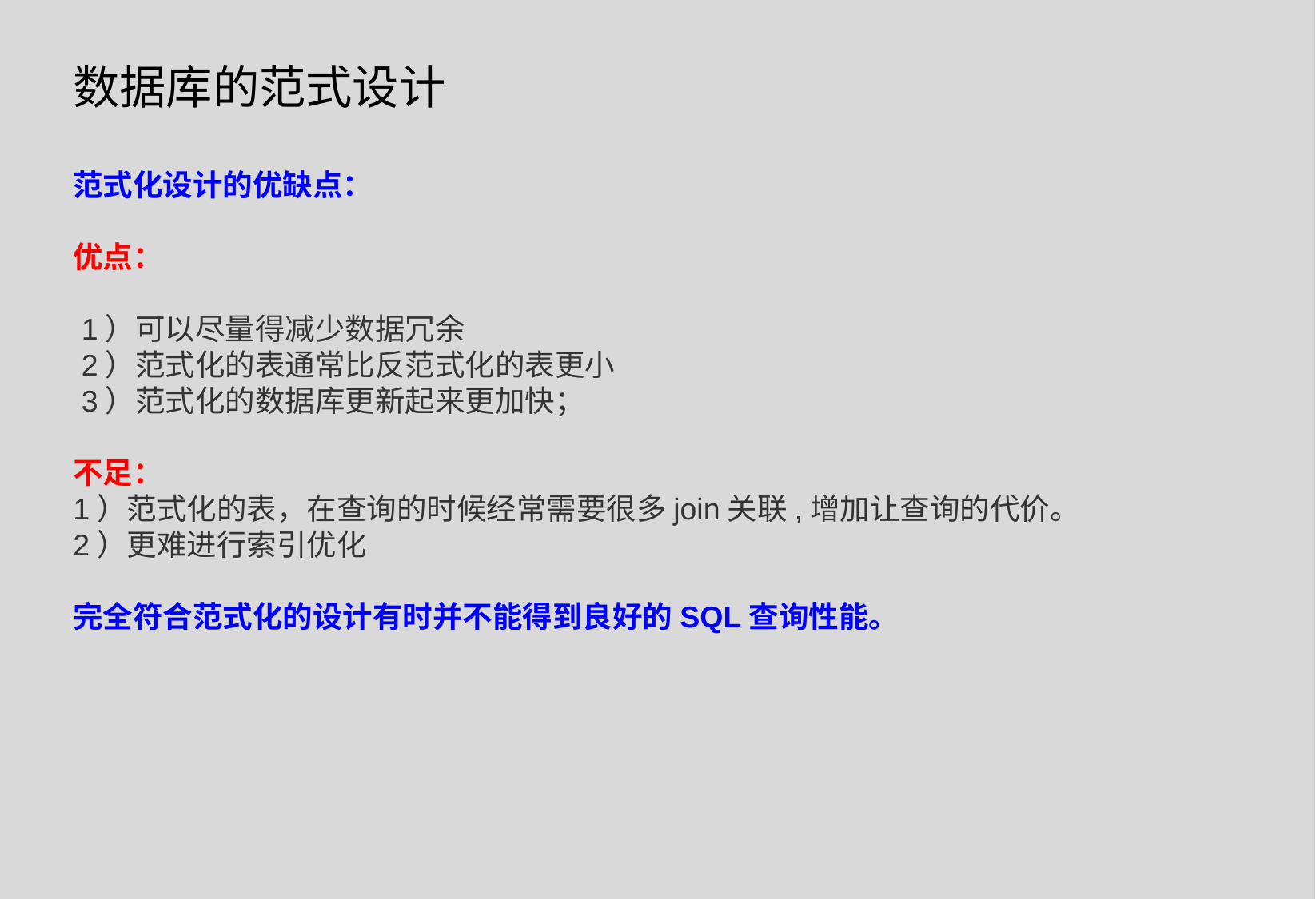

数据库的范式设计
范式化设计的优缺点：

优点：

 1）可以尽量得减少数据冗余
 2）范式化的表通常比反范式化的表更小
 3）范式化的数据库更新起来更加快；

不足：
1）范式化的表，在查询的时候经常需要很多join关联,增加让查询的代价。
2）更难进行索引优化

完全符合范式化的设计有时并不能得到良好的SQL查询性能。